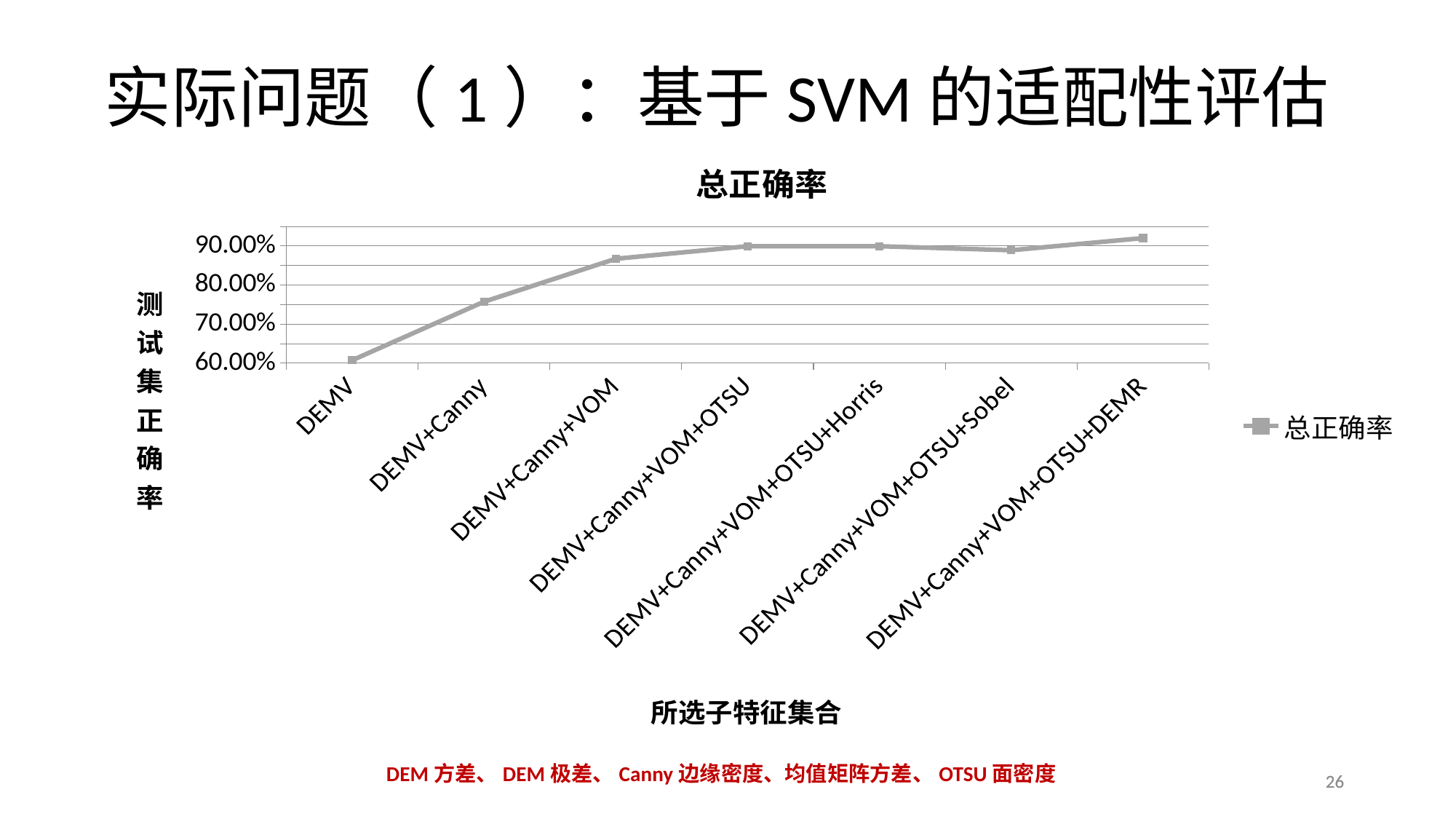

# 实际问题（1）：基于SVM的适配性评估

### Chart:

| Category | 总正确率 |
|---|---|
| DEMV | 0.607583 |
| DEMV+Canny | 0.757346 |
| DEMV+Canny+VOM | 0.867299 |
| DEMV+Canny+VOM+OTSU | 0.899526 |
| DEMV+Canny+VOM+OTSU+Horris | 0.899526 |
| DEMV+Canny+VOM+OTSU+Sobel | 0.8891 |
| DEMV+Canny+VOM+OTSU+DEMR | 0.920379 |
DEM方差、DEM极差、Canny边缘密度、均值矩阵方差、OTSU面密度
26
26